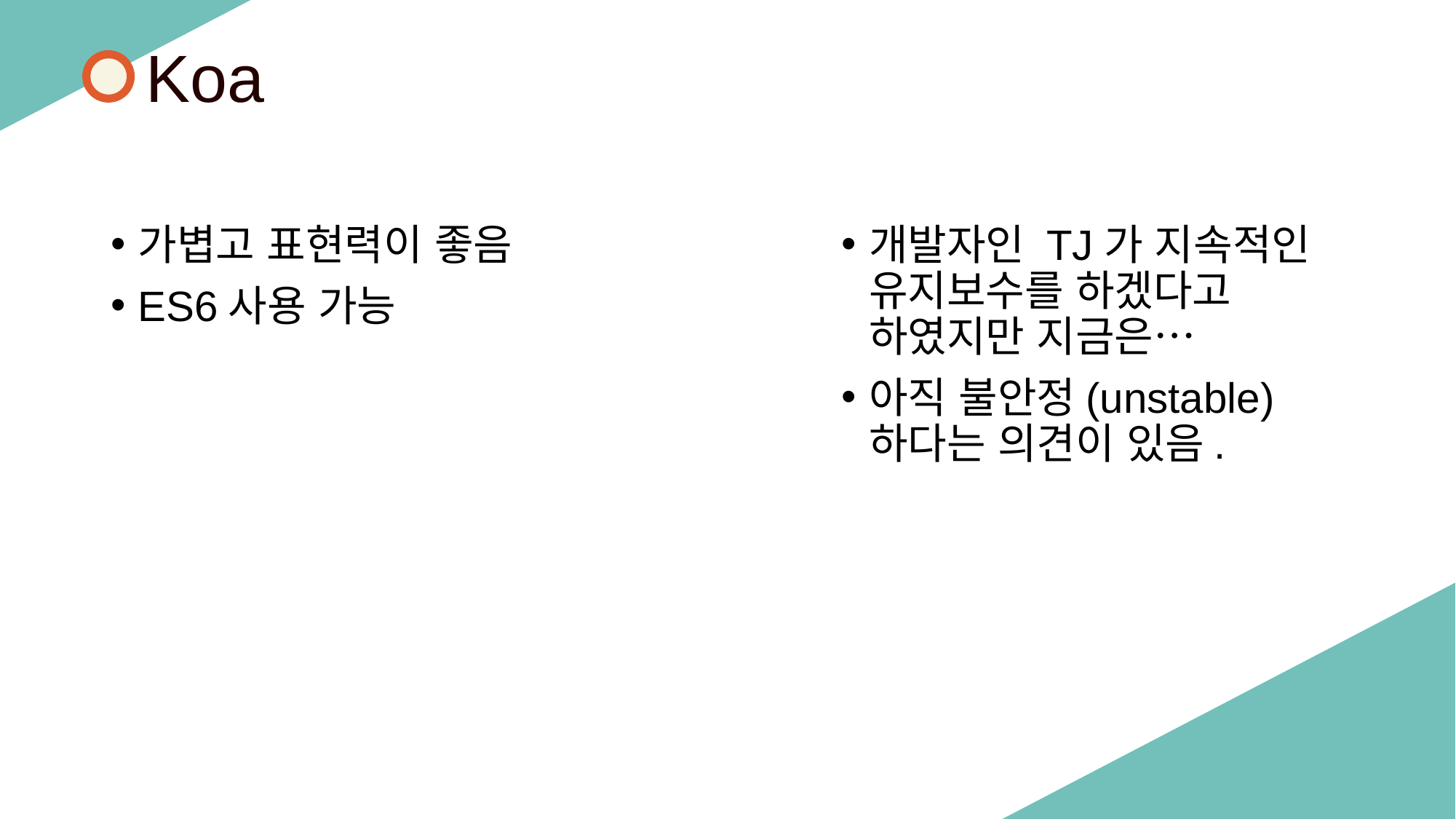

Koa

가볍고 표현력이 좋음
ES6사용 가능
개발자인 TJ가 지속적인 유지보수를 하겠다고 하였지만 지금은…
아직 불안정(unstable)하다는 의견이 있음.